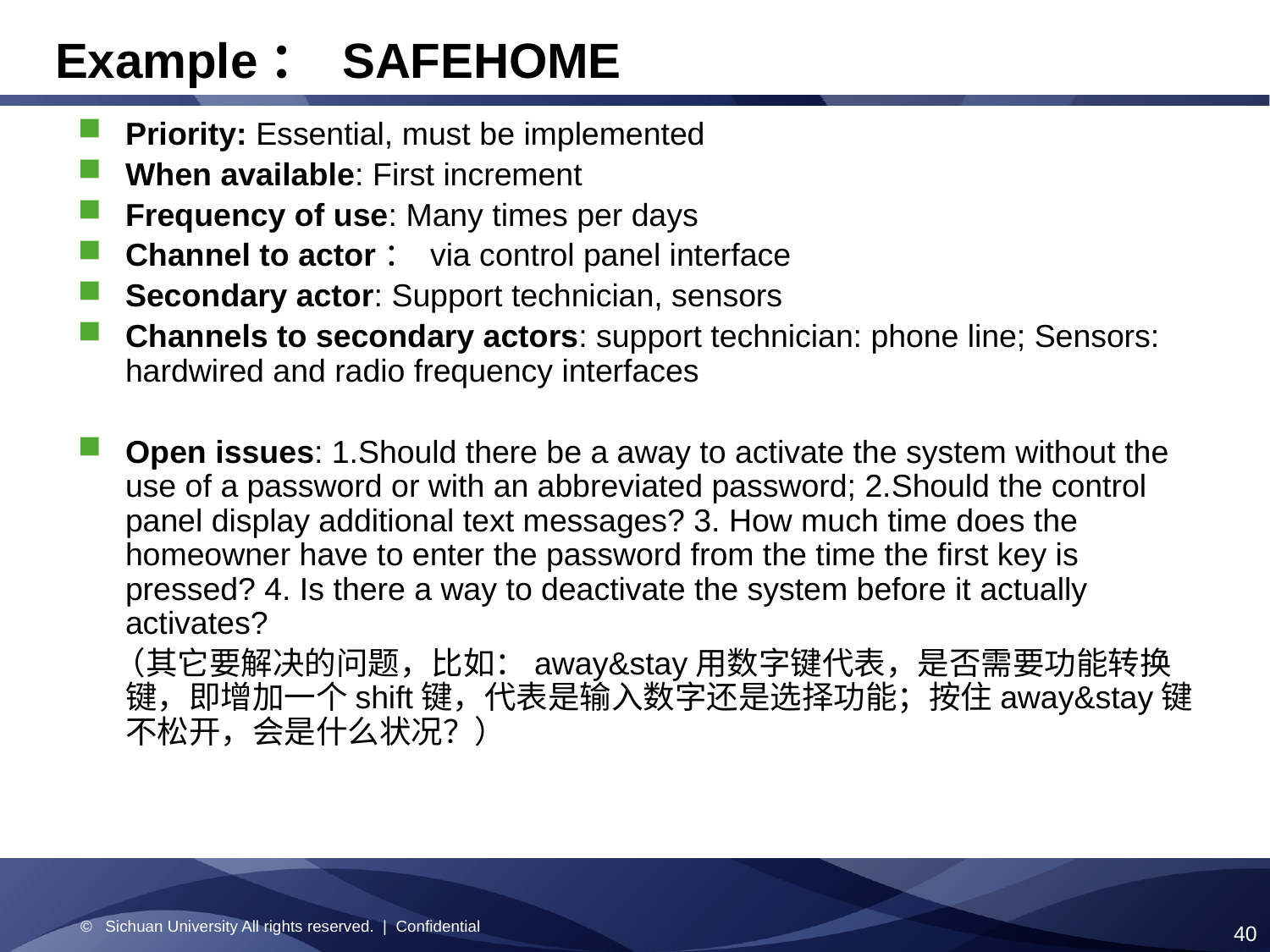

# Example： SAFEHOME
Priority: Essential, must be implemented
When available: First increment
Frequency of use: Many times per days
Channel to actor： via control panel interface
Secondary actor: Support technician, sensors
Channels to secondary actors: support technician: phone line; Sensors: hardwired and radio frequency interfaces

Open issues: 1.Should there be a away to activate the system without the use of a password or with an abbreviated password; 2.Should the control panel display additional text messages? 3. How much time does the homeowner have to enter the password from the time the first key is pressed? 4. Is there a way to deactivate the system before it actually activates?
    （其它要解决的问题，比如：away&stay用数字键代表，是否需要功能转换键，即增加一个shift键，代表是输入数字还是选择功能；按住away&stay键不松开，会是什么状况？）
©   Sichuan University All rights reserved.  |  Confidential
40